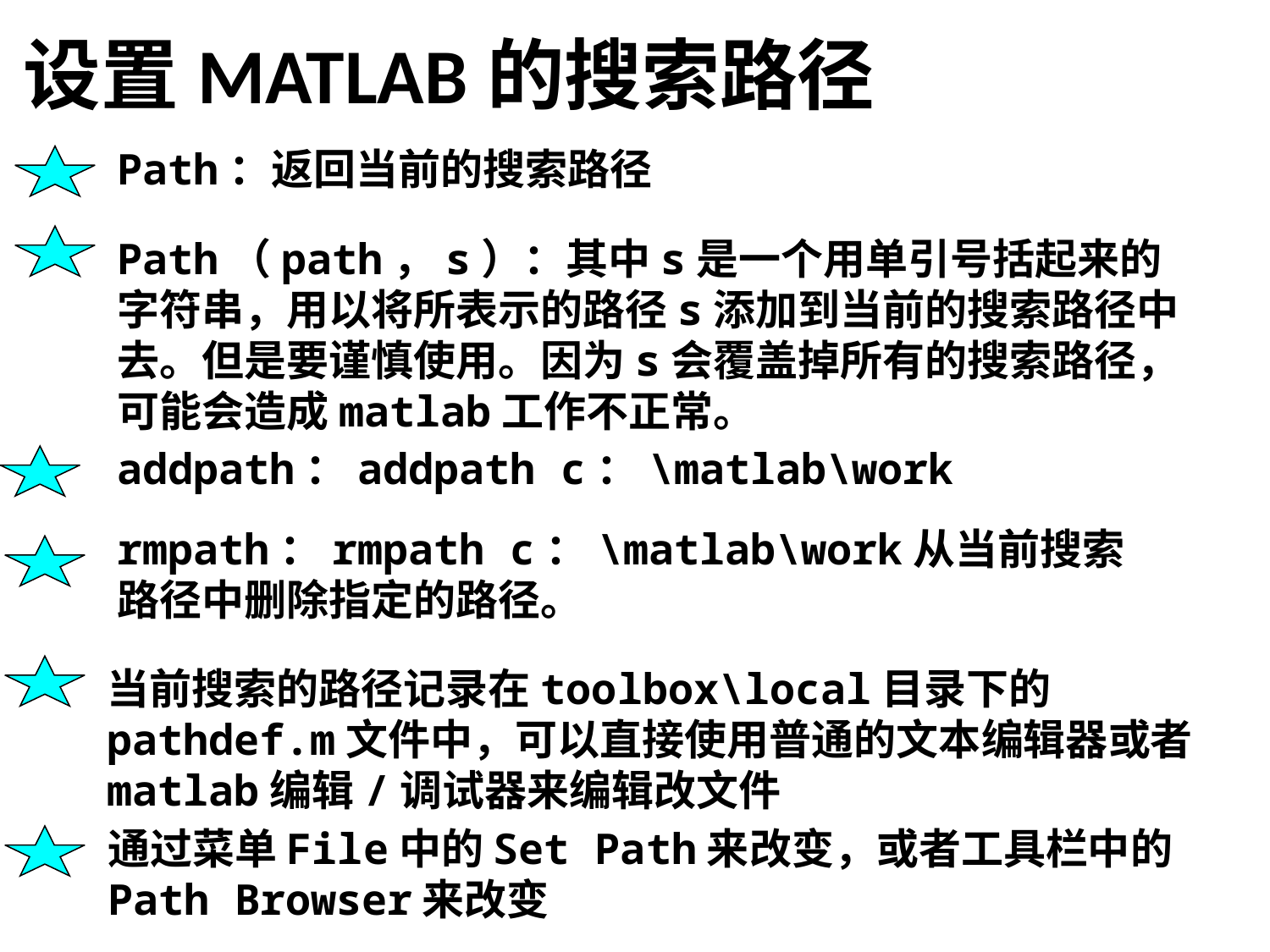

# 设置MATLAB的搜索路径
Path：返回当前的搜索路径

Path（path，s）：其中s是一个用单引号括起来的字符串，用以将所表示的路径s添加到当前的搜索路径中去。但是要谨慎使用。因为s会覆盖掉所有的搜索路径，可能会造成matlab工作不正常。
addpath：addpath c：\matlab\work

rmpath：rmpath c：\matlab\work从当前搜索路径中删除指定的路径。

当前搜索的路径记录在toolbox\local目录下的pathdef.m文件中，可以直接使用普通的文本编辑器或者matlab编辑/调试器来编辑改文件
通过菜单File中的Set Path来改变，或者工具栏中的Path Browser来改变